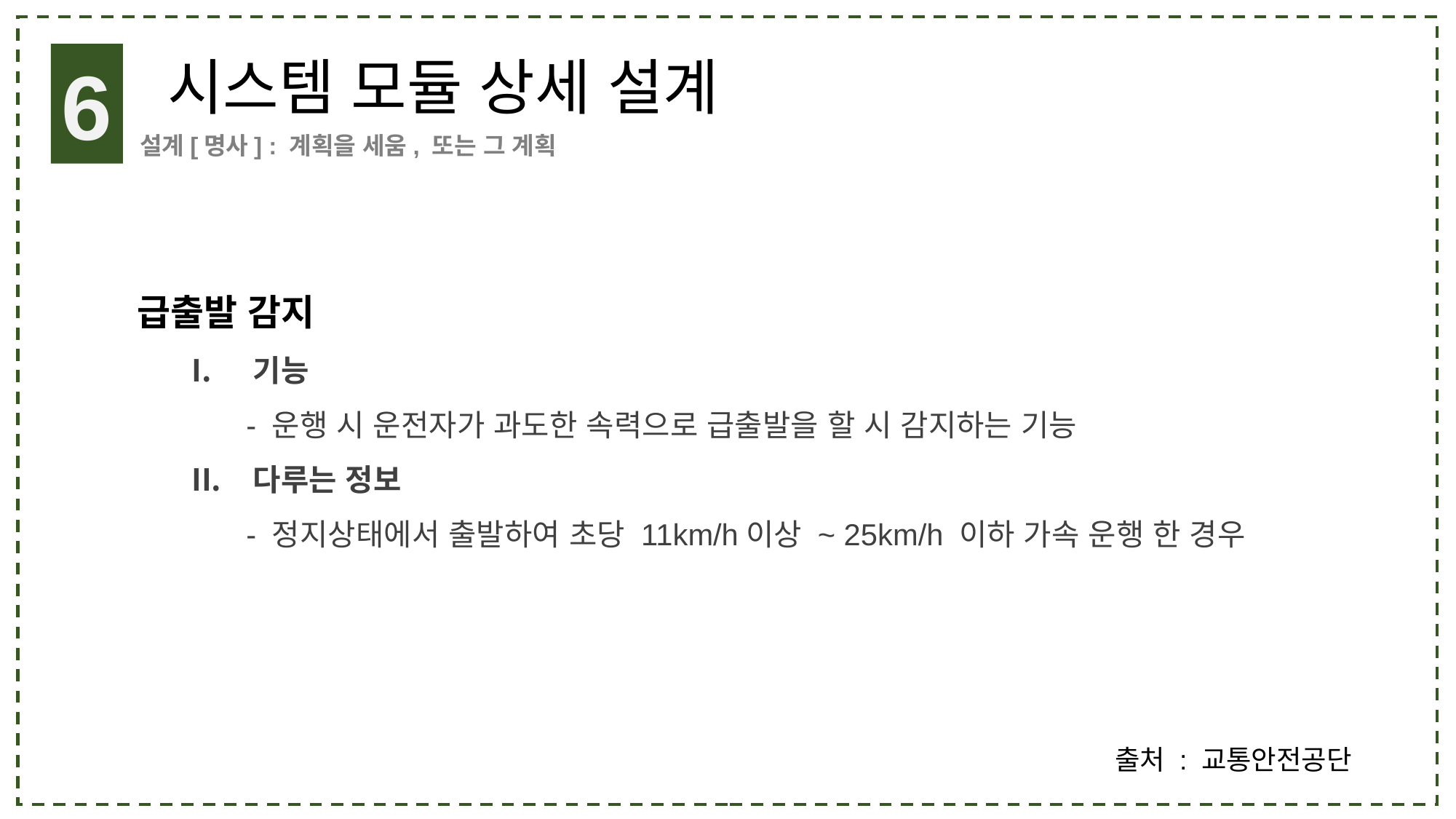

6
시스템 모듈 상세 설계
설계[명사] : 계획을 세움, 또는 그 계획
급출발 감지
기능
- 운행 시 운전자가 과도한 속력으로 급출발을 할 시 감지하는 기능
다루는 정보
- 정지상태에서 출발하여 초당 11km/h이상 ~ 25km/h 이하 가속 운행 한 경우
출처 : 교통안전공단